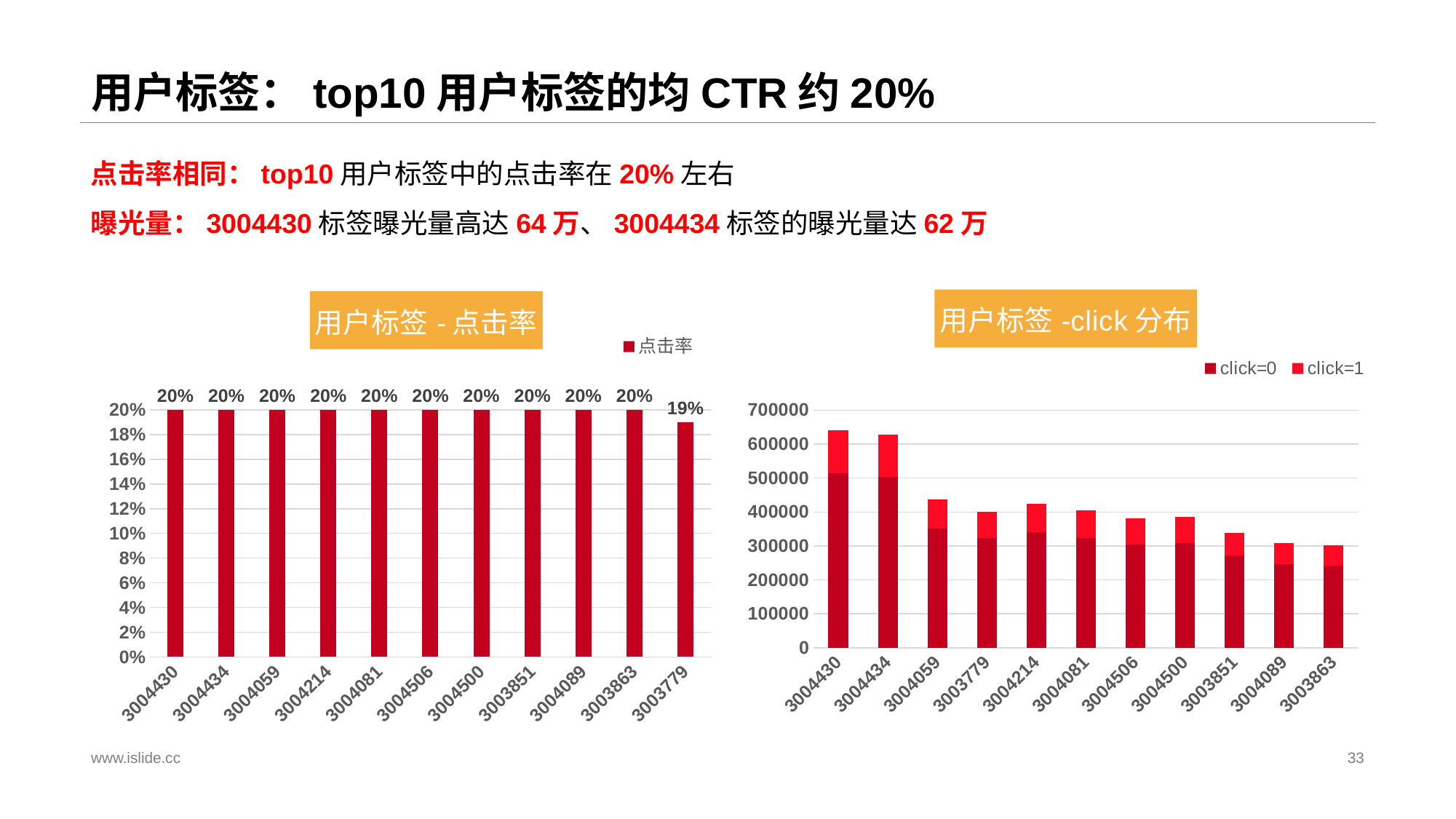

# 用户标签：top10用户标签的均CTR约20%
点击率相同：top10用户标签中的点击率在20%左右
曝光量：3004430标签曝光量高达64万、3004434标签的曝光量达62万

### Chart: 用户标签-click分布

| Category | click=0 | click=1 |
|---|---|---|
| 3004430 | 514505.0 | 126672.0 |
| 3004434 | 502989.0 | 123992.0 |
| 3004059 | 351404.0 | 86466.0 |
| 3003779 | 323780.0 | 77576.0 |
| 3004214 | 339934.0 | 83280.0 |
| 3004081 | 323729.0 | 81337.0 |
| 3004506 | 303278.0 | 77499.0 |
| 3004500 | 307625.0 | 78214.0 |
| 3003851 | 271081.0 | 66888.0 |
| 3004089 | 246273.0 | 61215.0 |
| 3003863 | 242621.0 | 59755.0 |

### Chart: 用户标签-点击率

| Category | 点击率 |
|---|---|
| 3004430 | 0.2 |
| 3004434 | 0.2 |
| 3004059 | 0.2 |
| 3004214 | 0.2 |
| 3004081 | 0.2 |
| 3004506 | 0.2 |
| 3004500 | 0.2 |
| 3003851 | 0.2 |
| 3004089 | 0.2 |
| 3003863 | 0.2 |
| 3003779 | 0.19 |
www.islide.cc
33